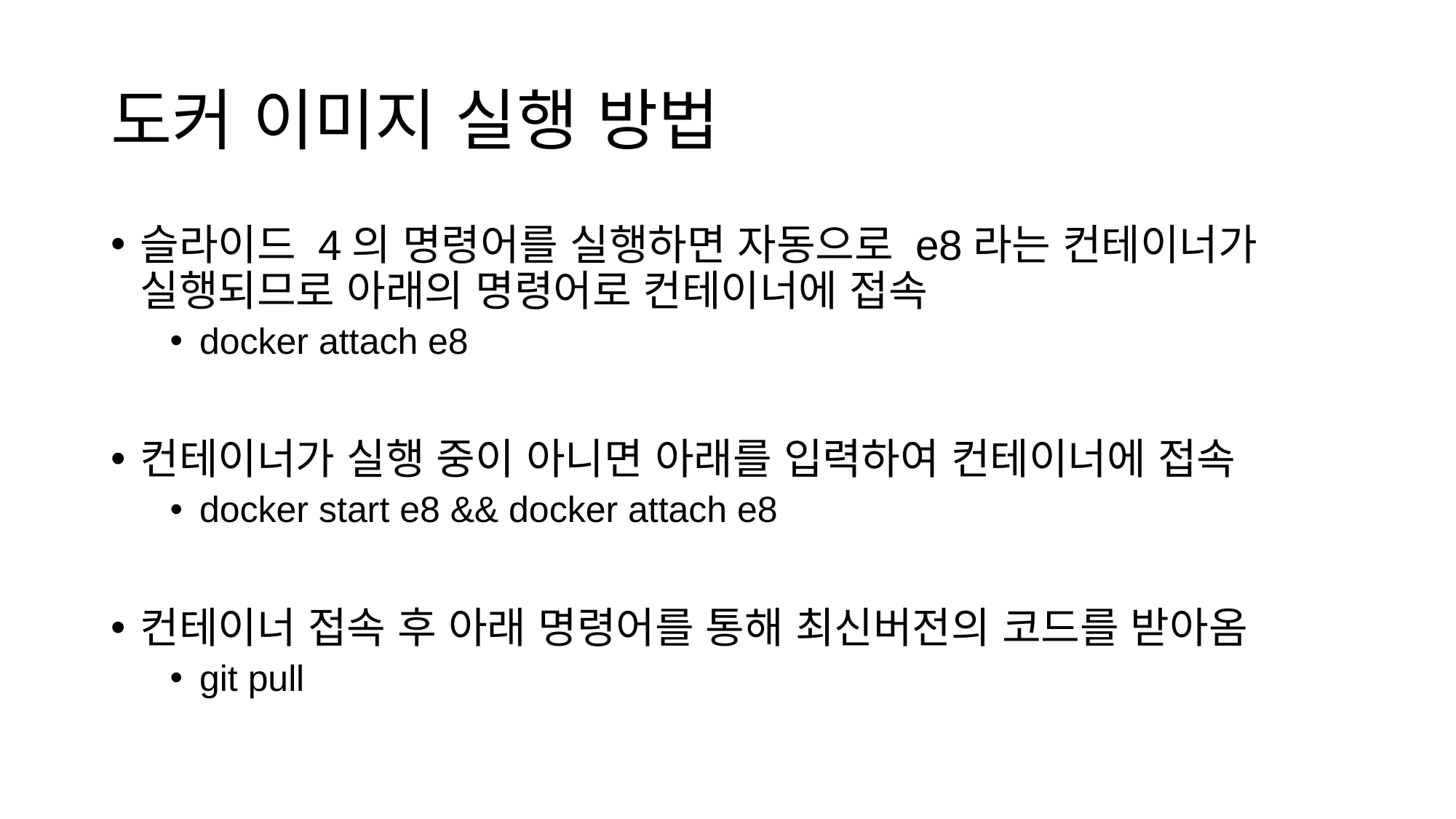

# 도커 이미지 실행 방법
슬라이드 4의 명령어를 실행하면 자동으로 e8라는 컨테이너가 실행되므로 아래의 명령어로 컨테이너에 접속
docker attach e8

컨테이너가 실행 중이 아니면 아래를 입력하여 컨테이너에 접속
docker start e8 && docker attach e8

컨테이너 접속 후 아래 명령어를 통해 최신버전의 코드를 받아옴
git pull